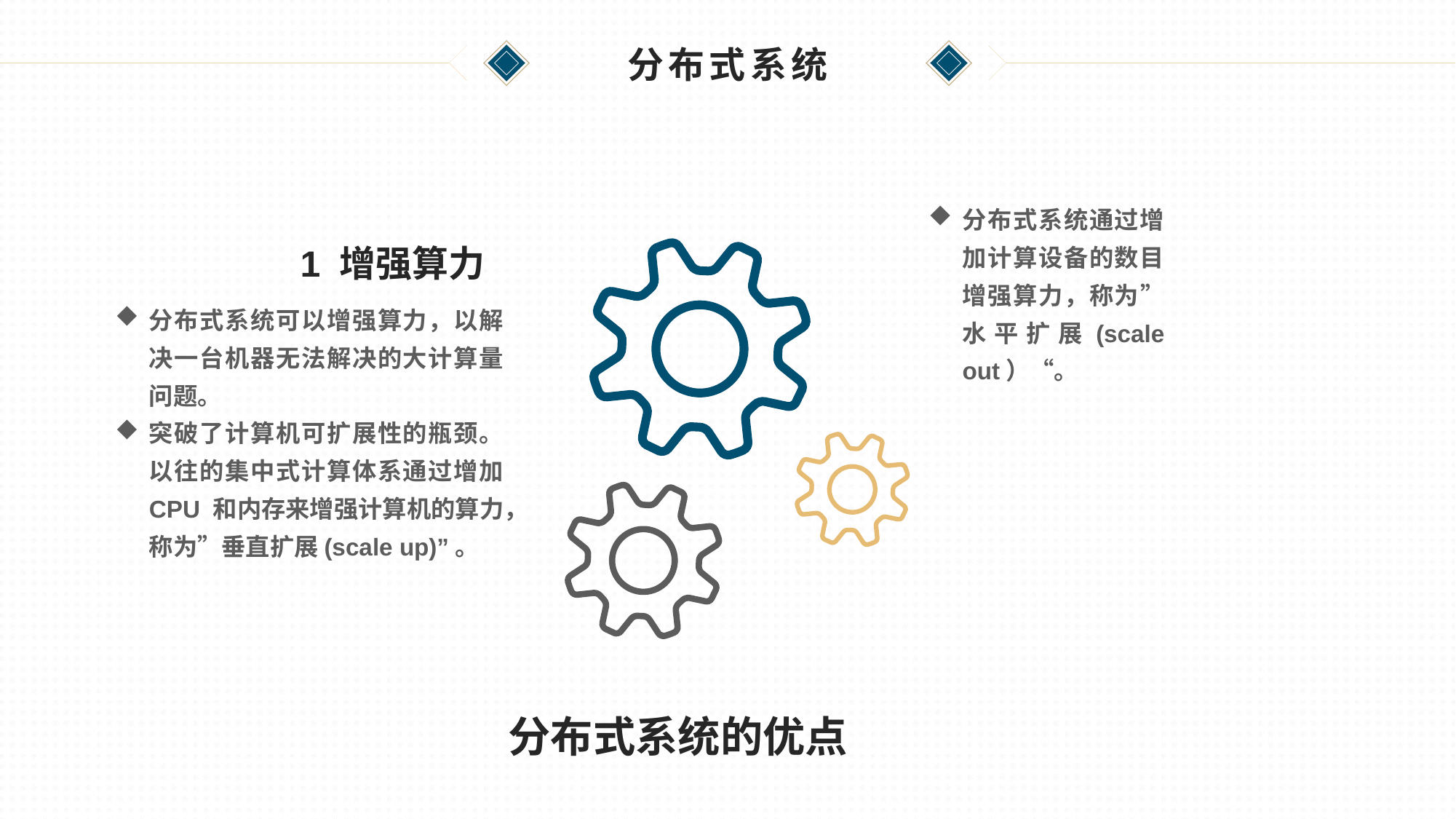

# 分布式系统
分布式系统通过增加计算设备的数目增强算力，称为”水平扩展(scale out）“。

1 增强算力
分布式系统可以增强算力，以解决一台机器无法解决的大计算量问题。
突破了计算机可扩展性的瓶颈。以往的集中式计算体系通过增加 CPU 和内存来增强计算机的算力，称为”垂直扩展(scale up)”。

分布式系统的优点